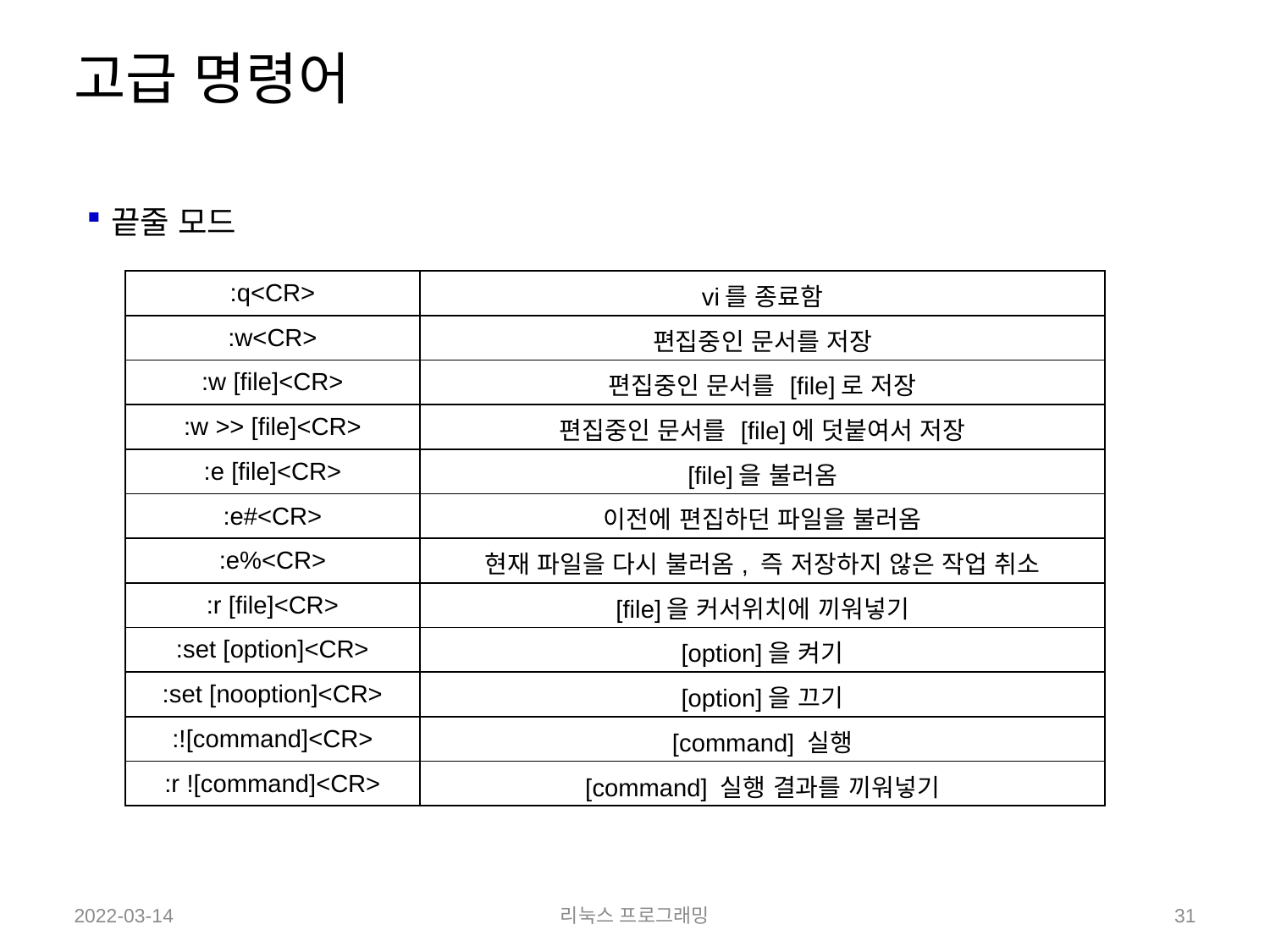

# 고급 명령어

끝줄 모드
| :q<CR> | vi를 종료함 |
| --- | --- |
| :w<CR> | 편집중인 문서를 저장 |
| :w [file]<CR> | 편집중인 문서를 [file]로 저장 |
| :w >> [file]<CR> | 편집중인 문서를 [file]에 덧붙여서 저장 |
| :e [file]<CR> | [file]을 불러옴 |
| :e#<CR> | 이전에 편집하던 파일을 불러옴 |
| :e%<CR> | 현재 파일을 다시 불러옴, 즉 저장하지 않은 작업 취소 |
| :r [file]<CR> | [file]을 커서위치에 끼워넣기 |
| :set [option]<CR> | [option]을 켜기 |
| :set [nooption]<CR> | [option]을 끄기 |
| :![command]<CR> | [command] 실행 |
| :r ![command]<CR> | [command] 실행 결과를 끼워넣기 |

2022-03-14
리눅스 프로그래밍
31